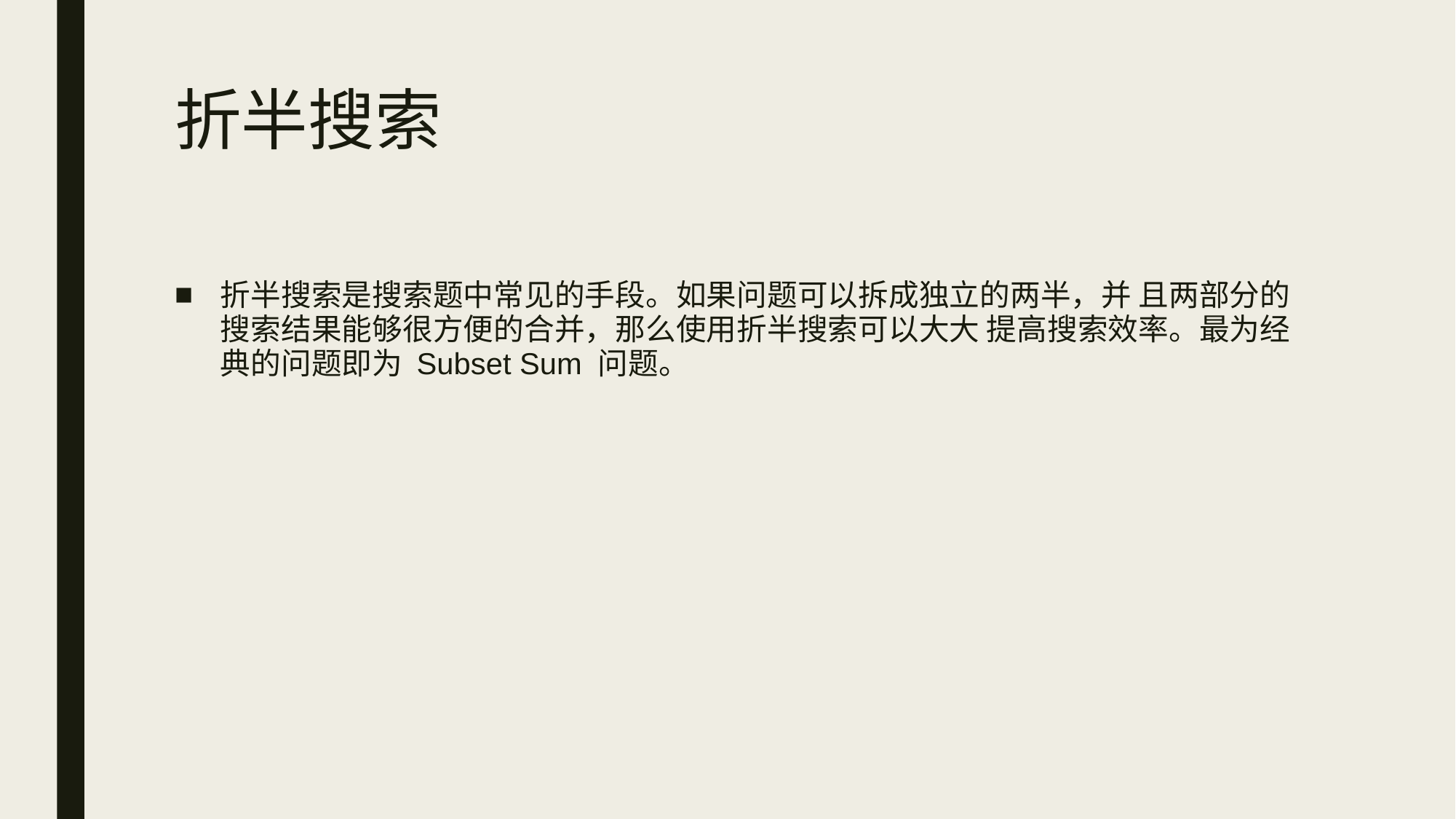

# 折半搜索
折半搜索是搜索题中常见的手段。如果问题可以拆成独立的两半，并 且两部分的搜索结果能够很方便的合并，那么使用折半搜索可以大大 提高搜索效率。最为经典的问题即为 Subset Sum 问题。